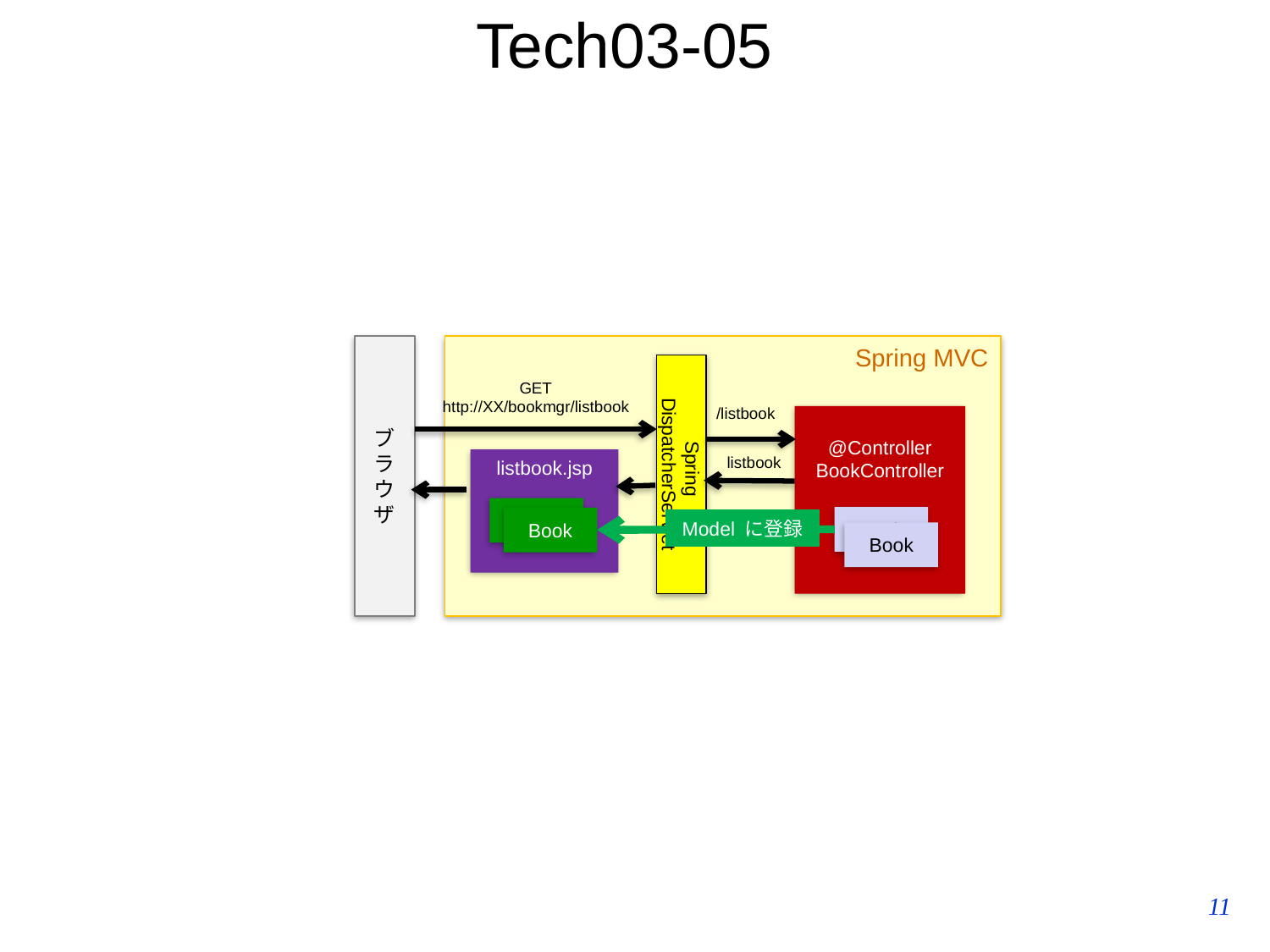

# Tech03-05
ブラウザ
Spring MVC
Spring   DispatcherServlet
GET
http://XX/bookmgr/listbook
/listbook

@Controller
BookController
listbook
listbook.jsp
Book
Book
Book
Model に登録
Book
11